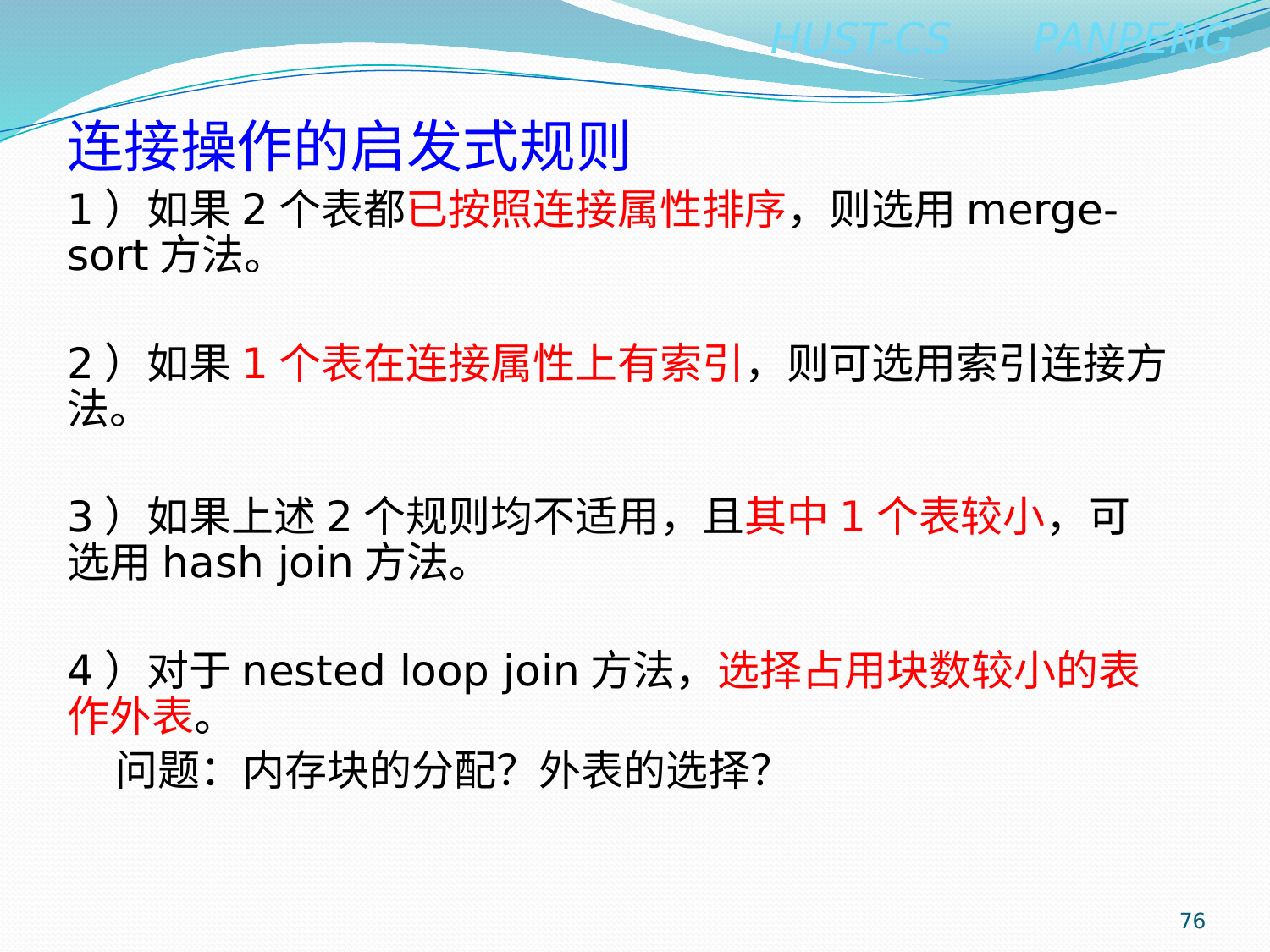

连接操作的启发式规则
1）如果2个表都已按照连接属性排序，则选用merge-sort方法。

2）如果1个表在连接属性上有索引，则可选用索引连接方法。

3）如果上述2个规则均不适用，且其中1个表较小，可选用hash join方法。

4）对于nested loop join方法，选择占用块数较小的表作外表。
    问题：内存块的分配？外表的选择？
76